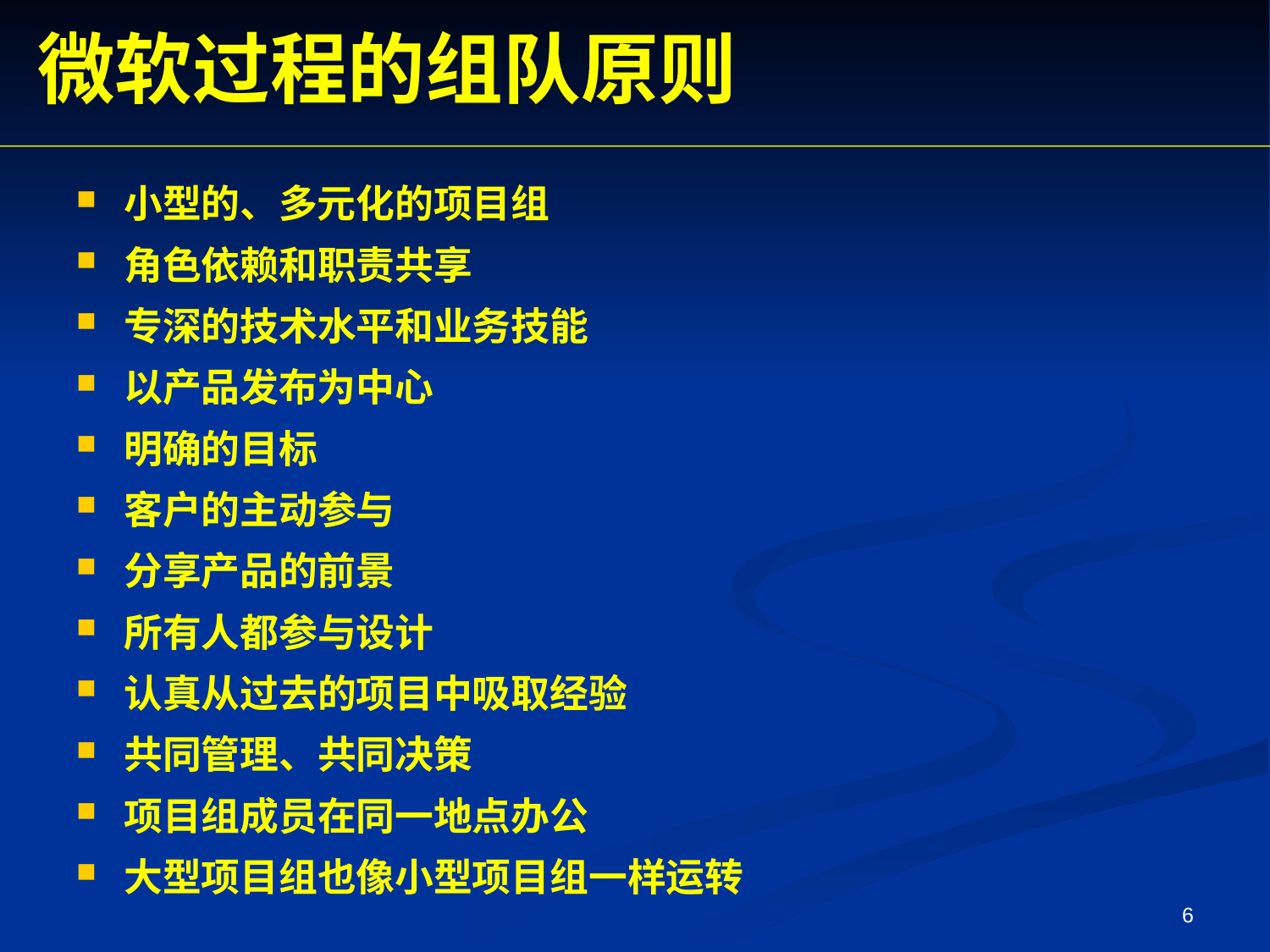

微软过程的组队原则

小型的、多元化的项目组
角色依赖和职责共享
专深的技术水平和业务技能
以产品发布为中心
明确的目标
客户的主动参与
分享产品的前景
所有人都参与设计
认真从过去的项目中吸取经验
共同管理、共同决策
项目组成员在同一地点办公
大型项目组也像小型项目组一样运转
6